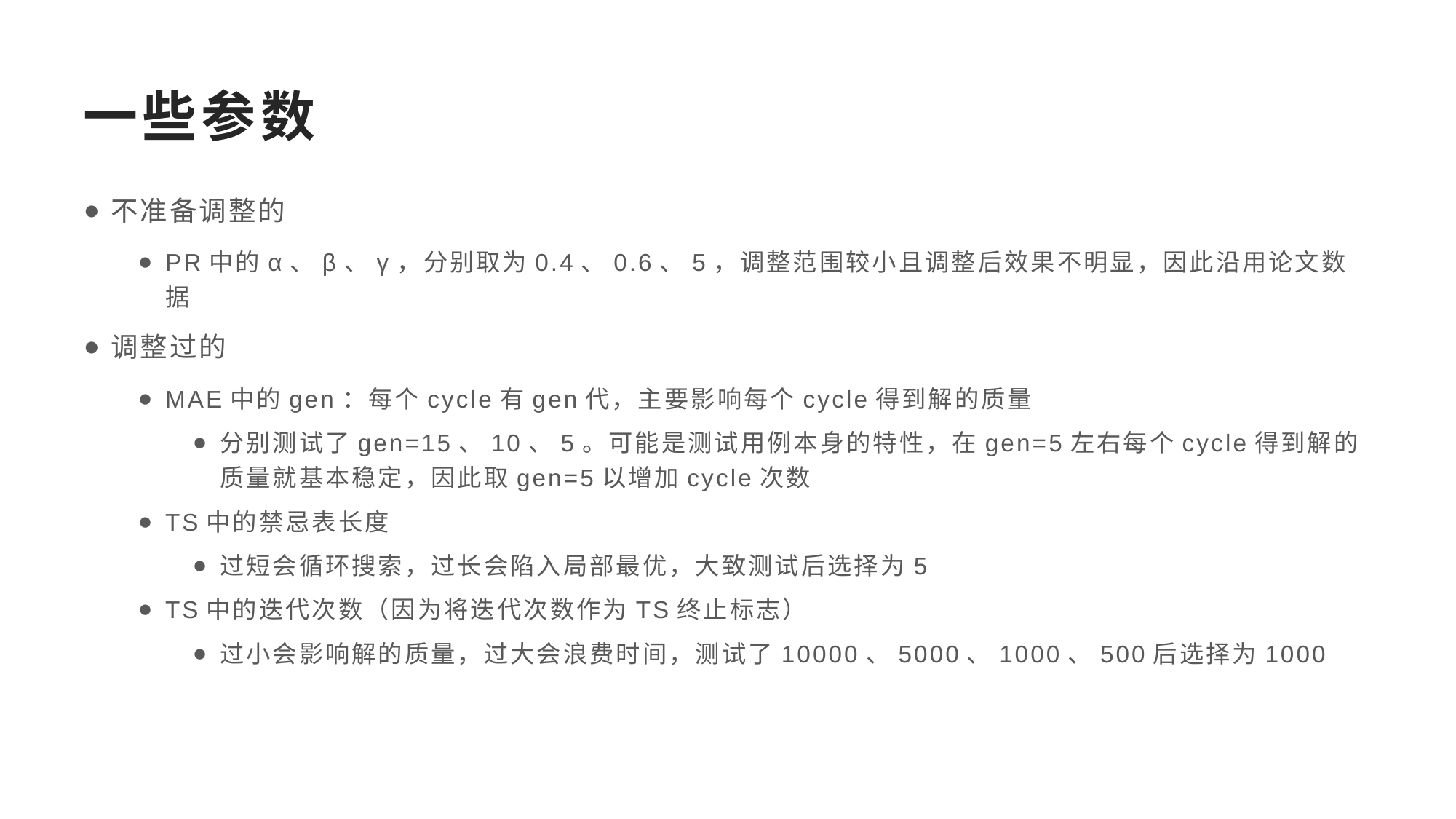

# 一些参数
不准备调整的
PR中的α、β、γ，分别取为0.4、0.6、5，调整范围较小且调整后效果不明显，因此沿用论文数据
调整过的
MAE中的gen：每个cycle有gen代，主要影响每个cycle得到解的质量
分别测试了gen=15、10、5。可能是测试用例本身的特性，在gen=5左右每个cycle得到解的质量就基本稳定，因此取gen=5以增加cycle次数
TS中的禁忌表长度
过短会循环搜索，过长会陷入局部最优，大致测试后选择为5
TS中的迭代次数（因为将迭代次数作为TS终止标志）
过小会影响解的质量，过大会浪费时间，测试了10000、5000、1000、500后选择为1000